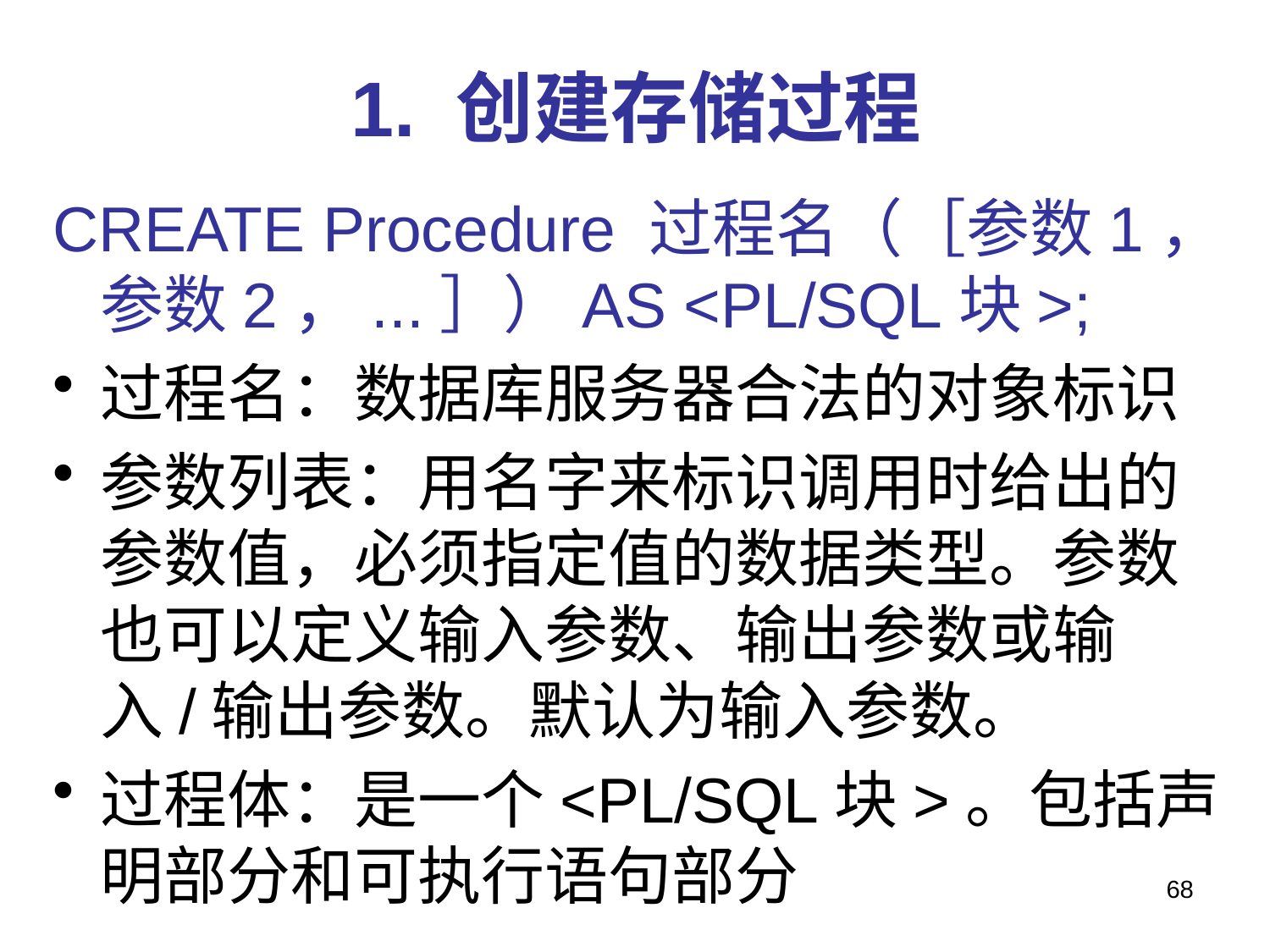

# 1. 创建存储过程
CREATE Procedure 过程名（［参数1，参数2，...］）AS <PL/SQL块>;
过程名：数据库服务器合法的对象标识
参数列表：用名字来标识调用时给出的参数值，必须指定值的数据类型。参数也可以定义输入参数、输出参数或输入/输出参数。默认为输入参数。
过程体：是一个<PL/SQL块>。包括声明部分和可执行语句部分
68